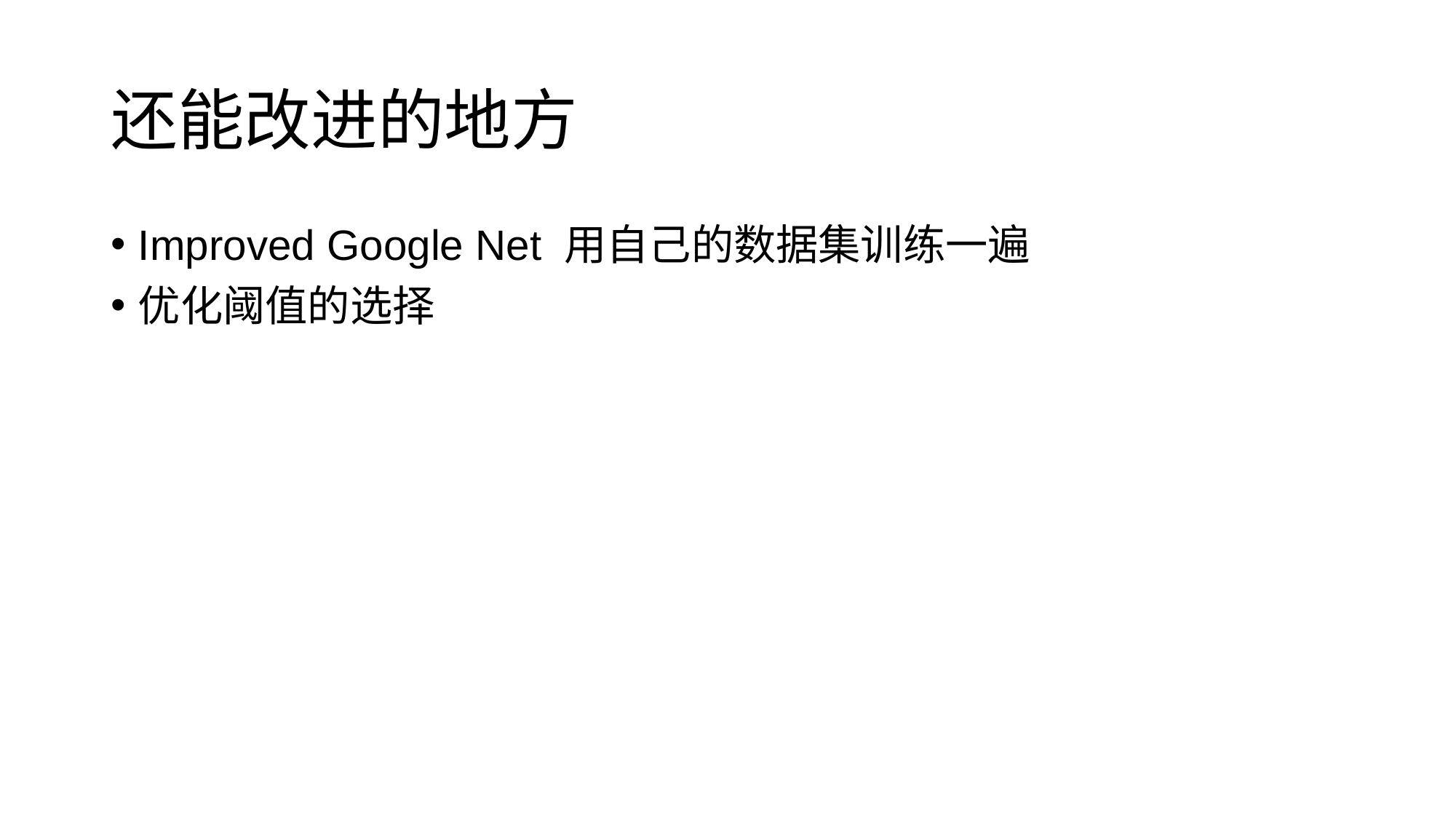

# 还能改进的地方
Improved Google Net 用自己的数据集训练一遍
优化阈值的选择